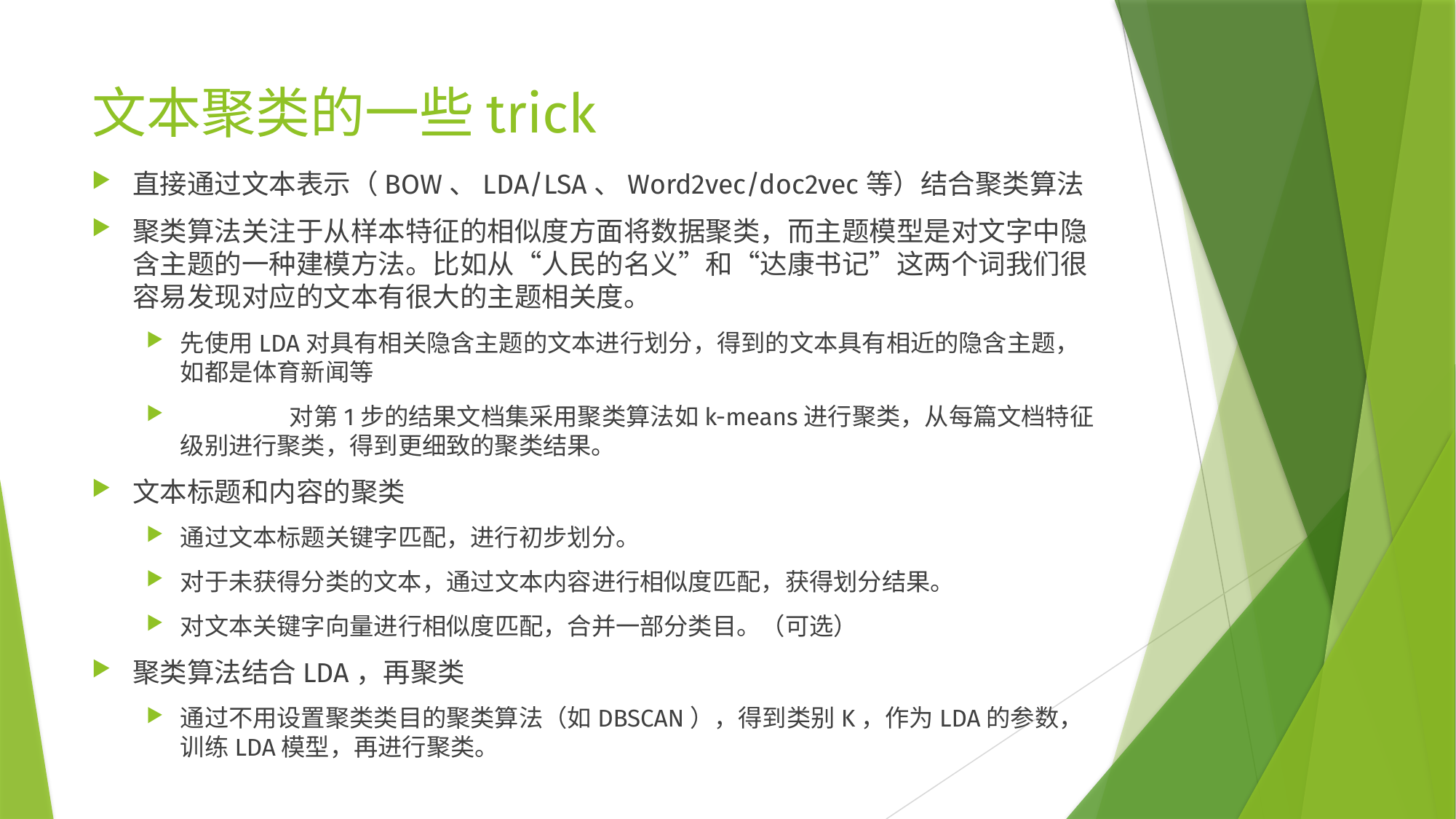

# 文本聚类的一些trick
直接通过文本表示（BOW、LDA/LSA、Word2vec/doc2vec等）结合聚类算法
聚类算法关注于从样本特征的相似度方面将数据聚类，而主题模型是对文字中隐含主题的一种建模方法。比如从“人民的名义”和“达康书记”这两个词我们很容易发现对应的文本有很大的主题相关度。
先使用LDA对具有相关隐含主题的文本进行划分，得到的文本具有相近的隐含主题，如都是体育新闻等
	对第1步的结果文档集采用聚类算法如k-means进行聚类，从每篇文档特征级别进行聚类，得到更细致的聚类结果。
文本标题和内容的聚类
通过文本标题关键字匹配，进行初步划分。
对于未获得分类的文本，通过文本内容进行相似度匹配，获得划分结果。
对文本关键字向量进行相似度匹配，合并一部分类目。（可选）
聚类算法结合LDA，再聚类
通过不用设置聚类类目的聚类算法（如DBSCAN），得到类别K，作为LDA的参数，训练LDA模型，再进行聚类。